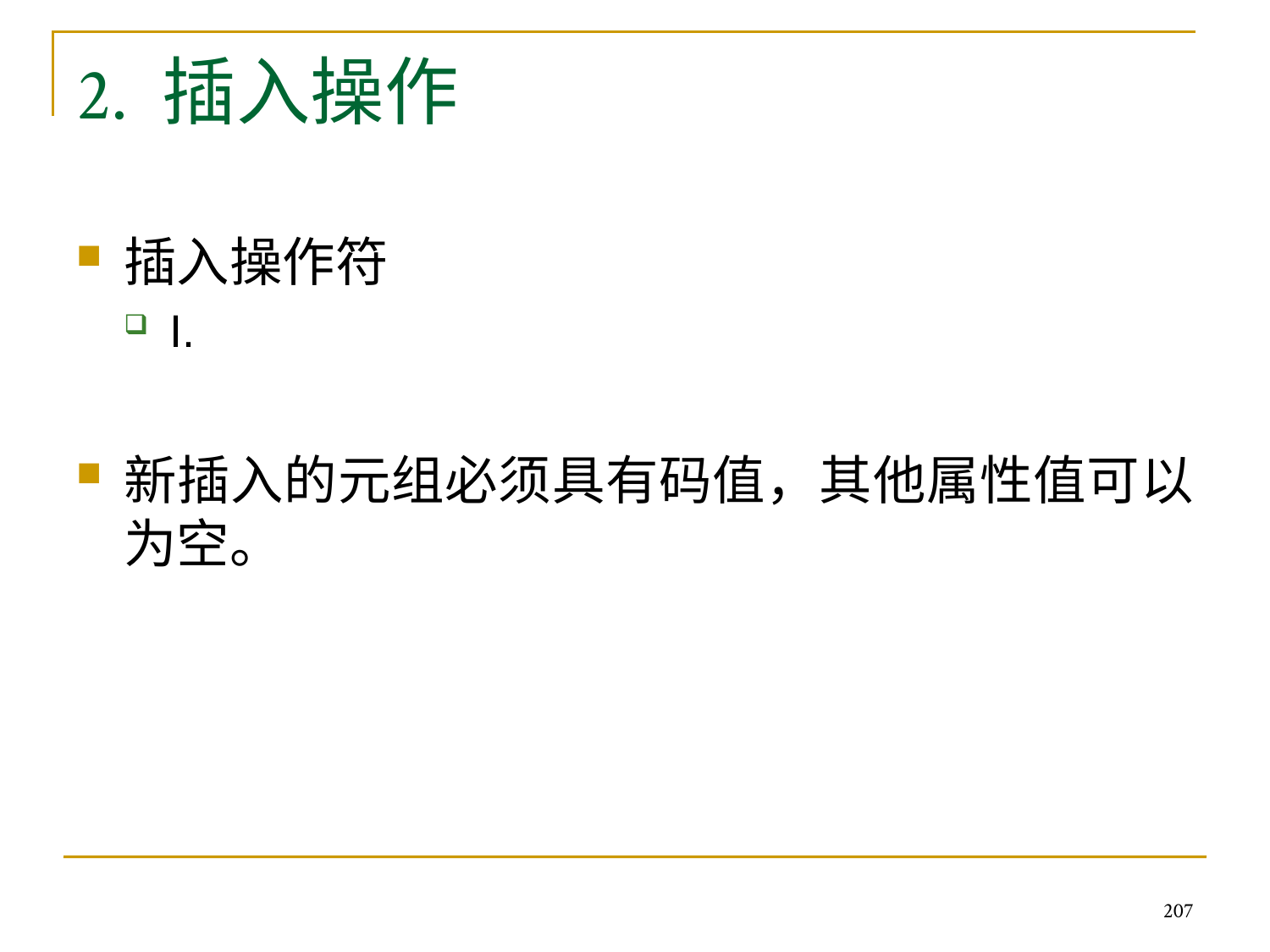

# 2. 插入操作
插入操作符
I.

新插入的元组必须具有码值，其他属性值可以为空。
207